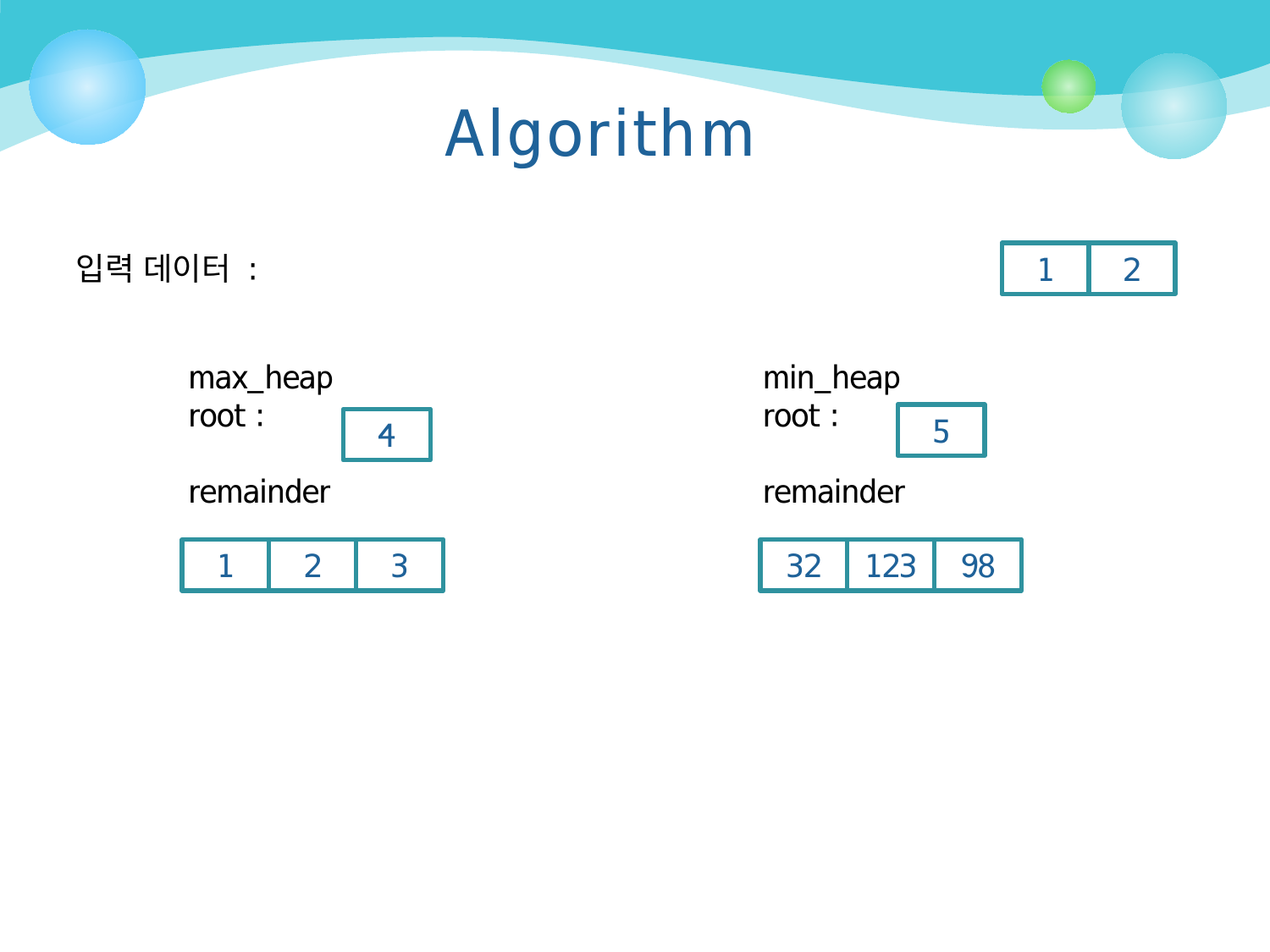

# Algorithm
입력 데이터 :
1
2
min_heap
root :

remainder
max_heap
root :

remainder
5
4
1
2
3
32
123
98